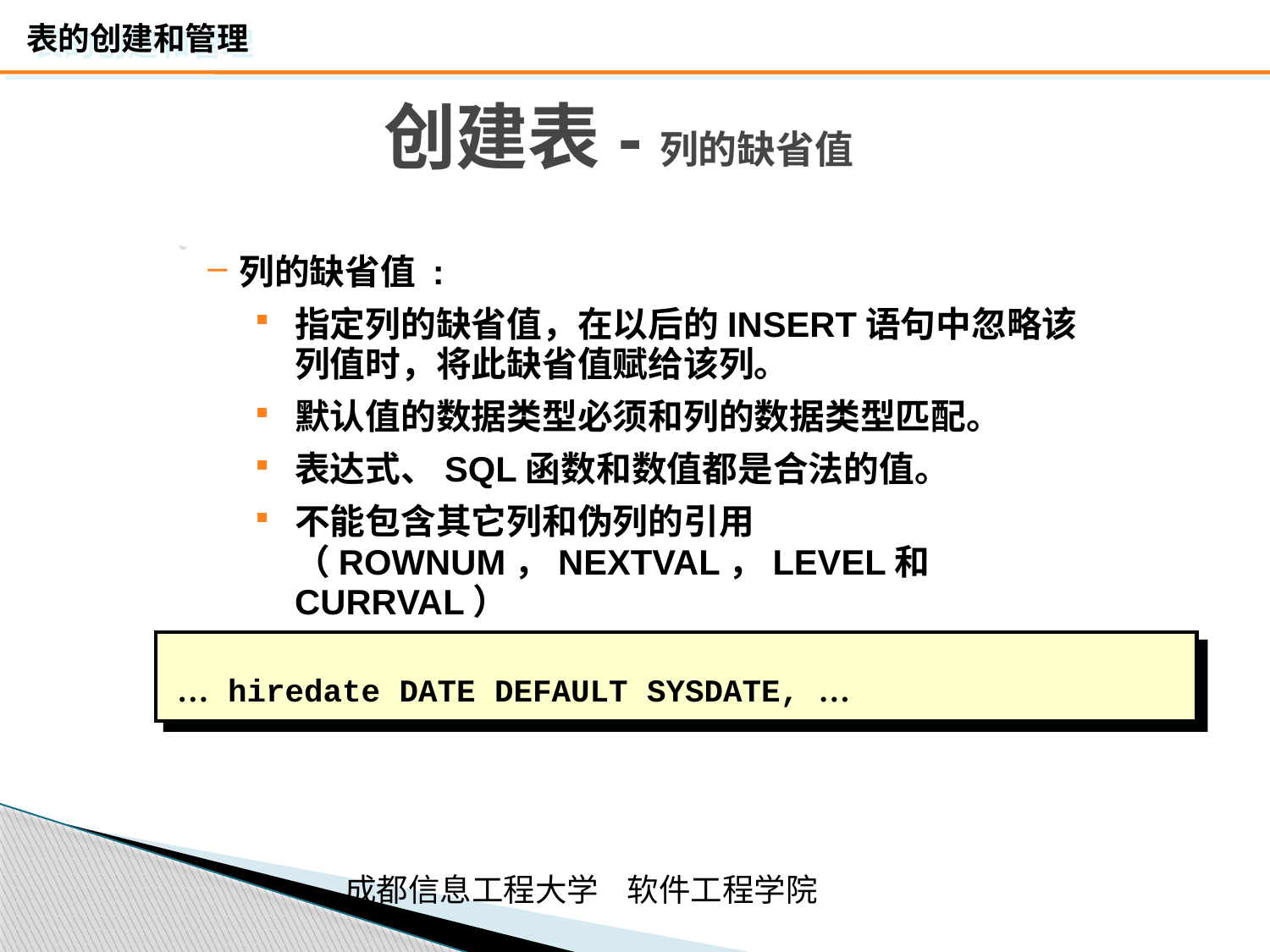

# 创建表-列的缺省值
列的缺省值 :
指定列的缺省值，在以后的INSERT语句中忽略该列值时，将此缺省值赋给该列。
默认值的数据类型必须和列的数据类型匹配。
表达式、SQL函数和数值都是合法的值。
不能包含其它列和伪列的引用（ROWNUM，NEXTVAL，LEVEL和CURRVAL）

… hiredate DATE DEFAULT SYSDATE, …